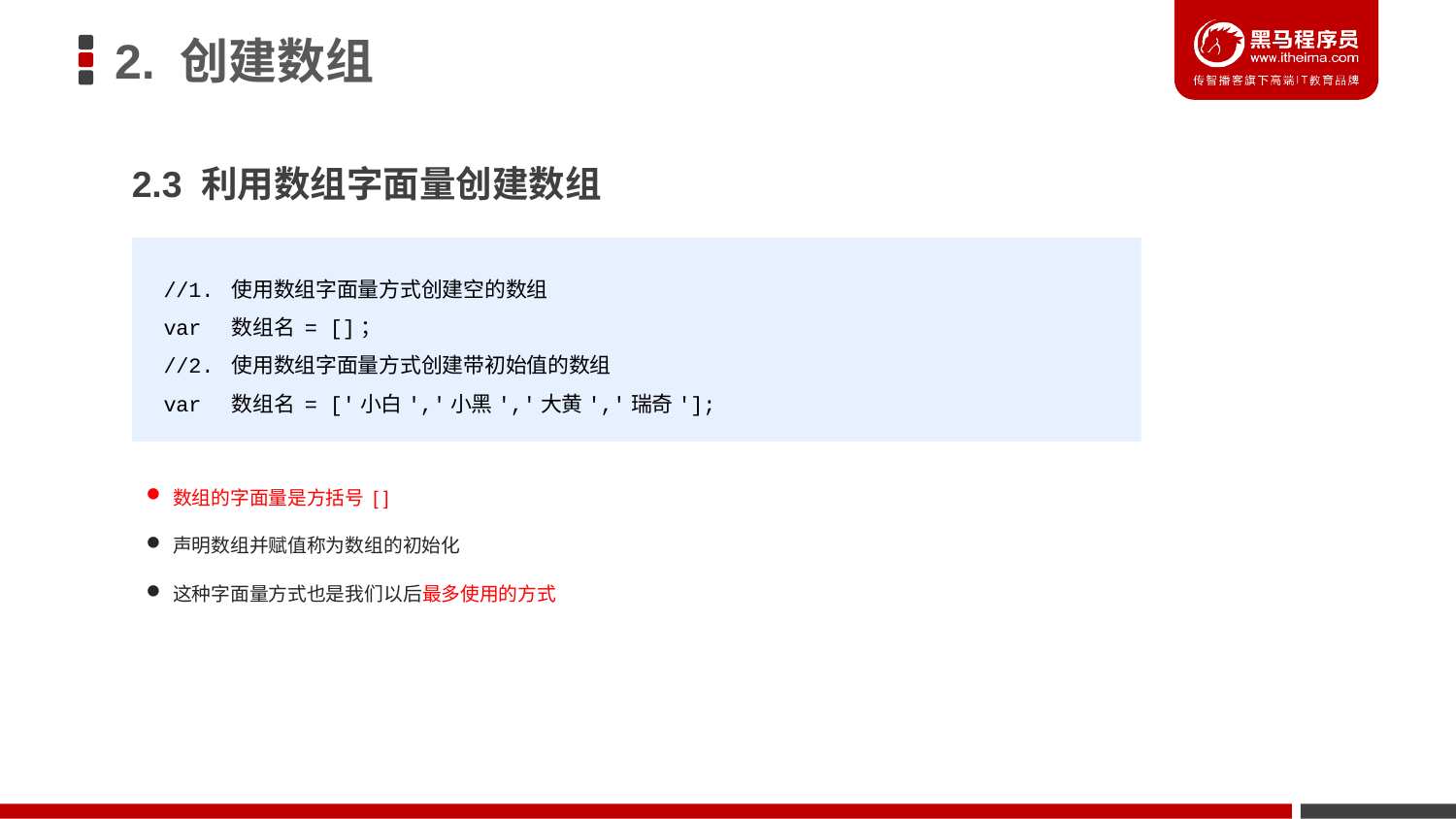

# 2. 创建数组
2.3 利用数组字面量创建数组
//1. 使用数组字面量方式创建空的数组
var  数组名 = []；
//2. 使用数组字面量方式创建带初始值的数组
var  数组名 = ['小白','小黑','大黄','瑞奇'];
数组的字面量是方括号 [ ]
声明数组并赋值称为数组的初始化
这种字面量方式也是我们以后最多使用的方式